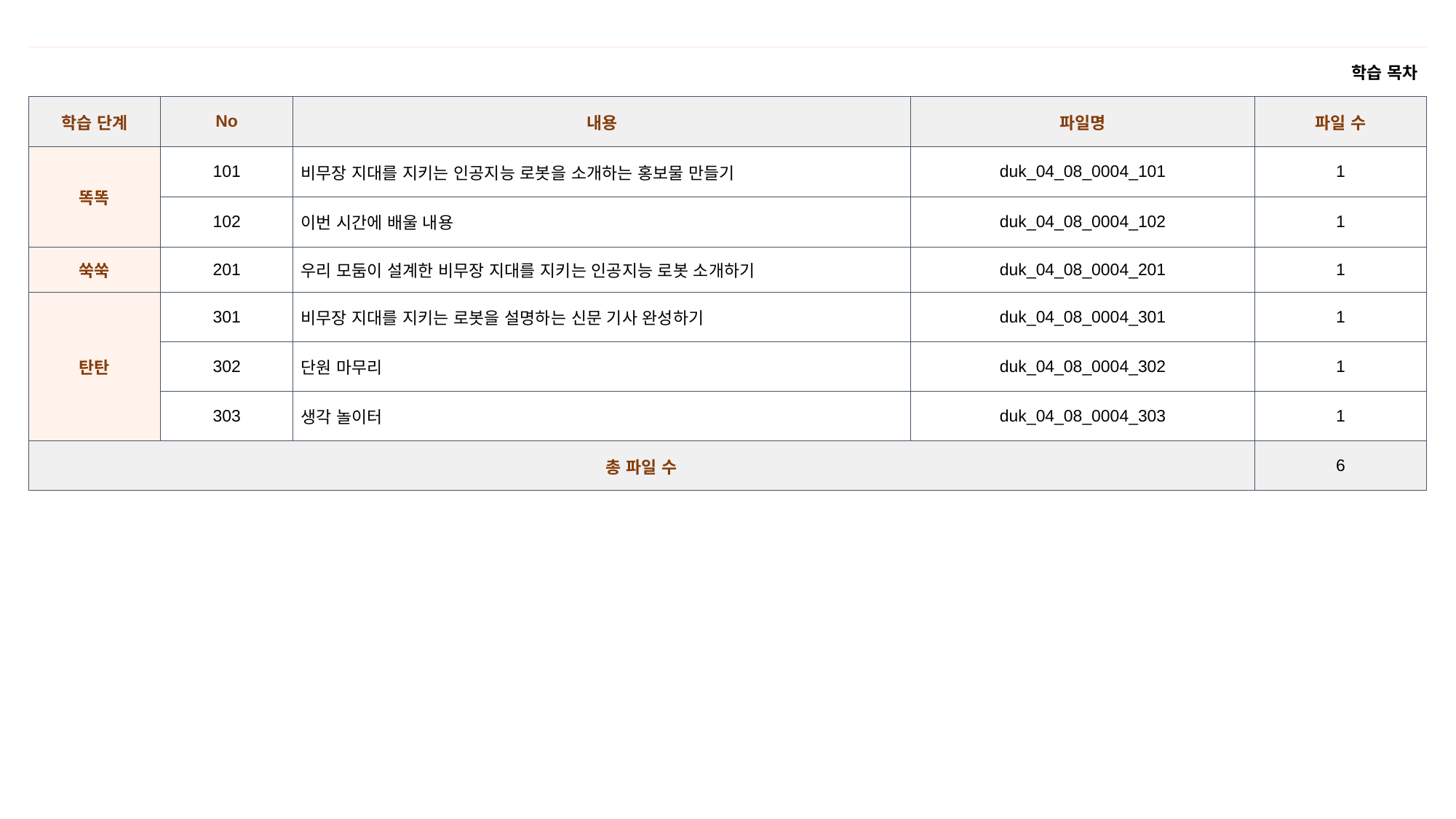

| 학습 목차 |  |  |  |  |
| --- | --- | --- | --- | --- |
| 학습 단계 | No | 내용 | 파일명 | 파일 수 |
| 똑똑 | 101 | 비무장 지대를 지키는 인공지능 로봇을 소개하는 홍보물 만들기 | duk\_04\_08\_0004\_101 | 1 |
|  | 102 | 이번 시간에 배울 내용 | duk\_04\_08\_0004\_102 | 1 |
| 쑥쑥 | 201 | 우리 모둠이 설계한 비무장 지대를 지키는 인공지능 로봇 소개하기 | duk\_04\_08\_0004\_201 | 1 |
| 탄탄 | 301 | 비무장 지대를 지키는 로봇을 설명하는 신문 기사 완성하기 | duk\_04\_08\_0004\_301 | 1 |
|  | 302 | 단원 마무리 | duk\_04\_08\_0004\_302 | 1 |
|  | 303 | 생각 놀이터 | duk\_04\_08\_0004\_303 | 1 |
| 총 파일 수 |  |  |  | 6 |